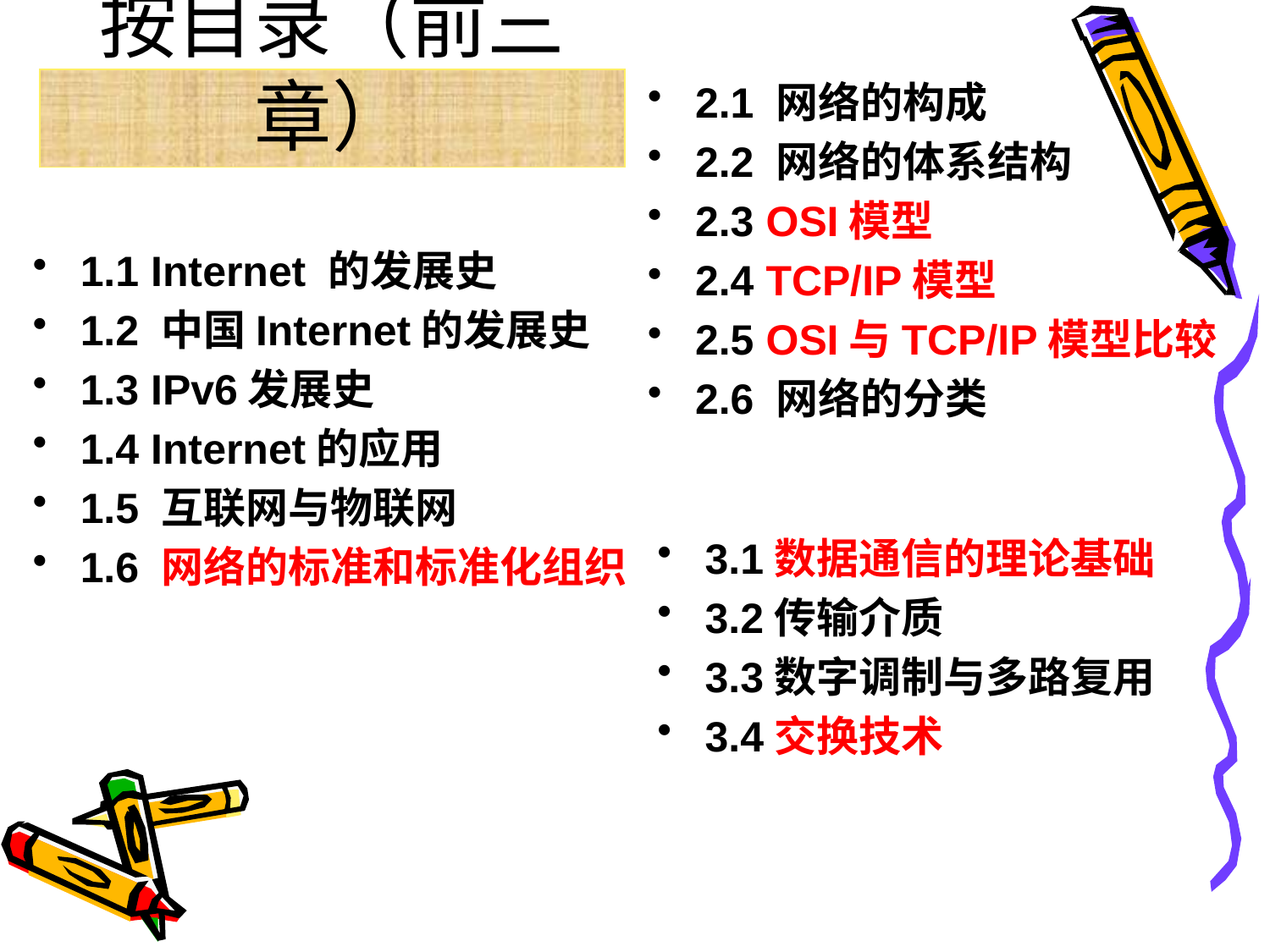

# 按目录（前三章）
2.1 网络的构成
2.2 网络的体系结构
2.3 OSI模型
2.4 TCP/IP模型
2.5 OSI与TCP/IP模型比较
2.6 网络的分类

1.1 Internet 的发展史
1.2 中国Internet的发展史
1.3 IPv6发展史
1.4 Internet的应用
1.5 互联网与物联网
1.6 网络的标准和标准化组织
3.1数据通信的理论基础
3.2传输介质
3.3数字调制与多路复用
3.4交换技术